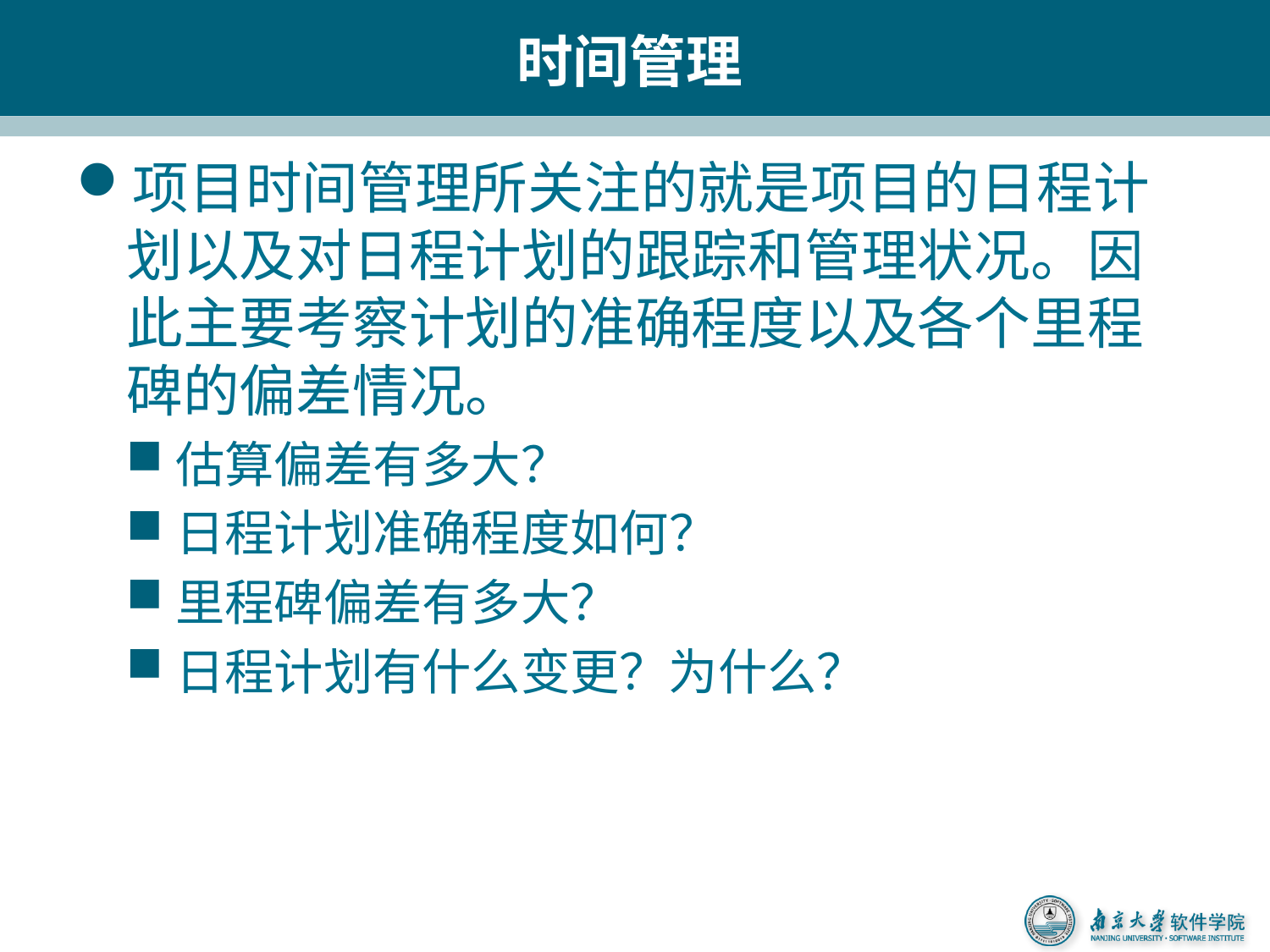

# 时间管理
项目时间管理所关注的就是项目的日程计划以及对日程计划的跟踪和管理状况。因此主要考察计划的准确程度以及各个里程碑的偏差情况。
估算偏差有多大？
日程计划准确程度如何？
里程碑偏差有多大？
日程计划有什么变更？为什么？